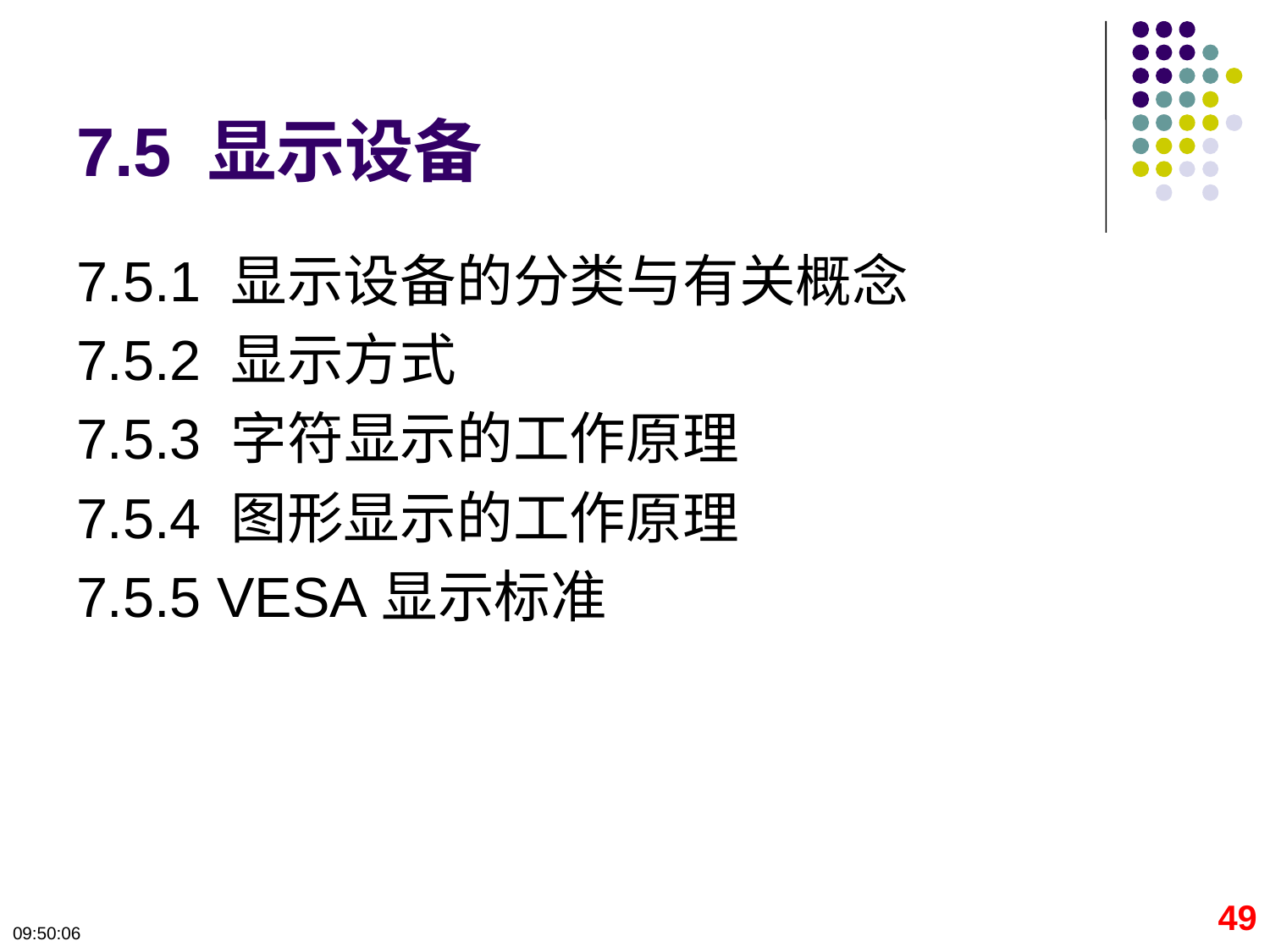

# 7.5 显示设备
7.5.1 显示设备的分类与有关概念
7.5.2 显示方式
7.5.3 字符显示的工作原理
7.5.4 图形显示的工作原理
7.5.5 VESA显示标准
49
09:50:06